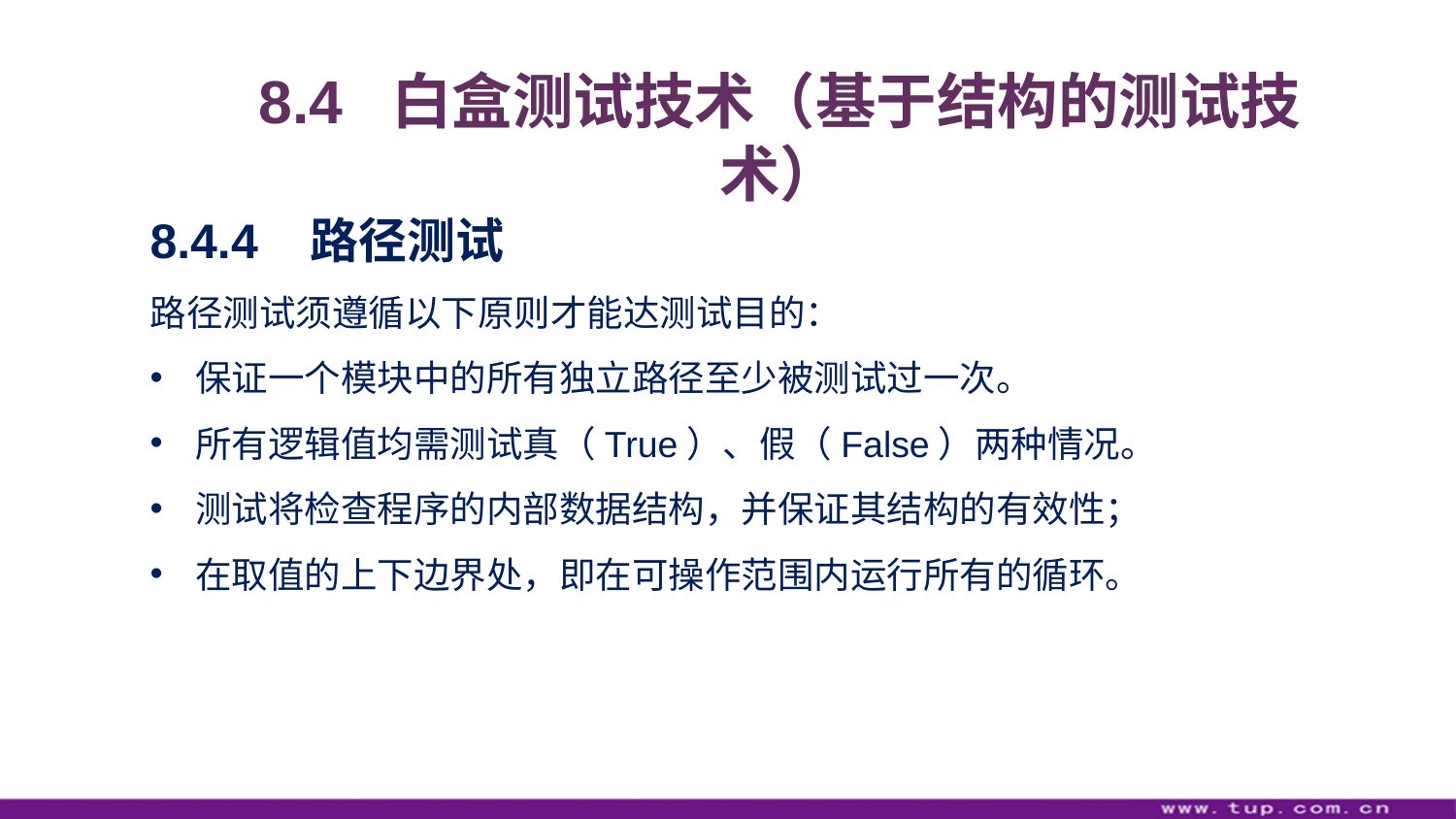

8.4  白盒测试技术（基于结构的测试技术）

8.4.4   路径测试
路径测试须遵循以下原则才能达测试目的：
保证一个模块中的所有独立路径至少被测试过一次。
所有逻辑值均需测试真（True）、假（False）两种情况。
测试将检查程序的内部数据结构，并保证其结构的有效性；
在取值的上下边界处，即在可操作范围内运行所有的循环。